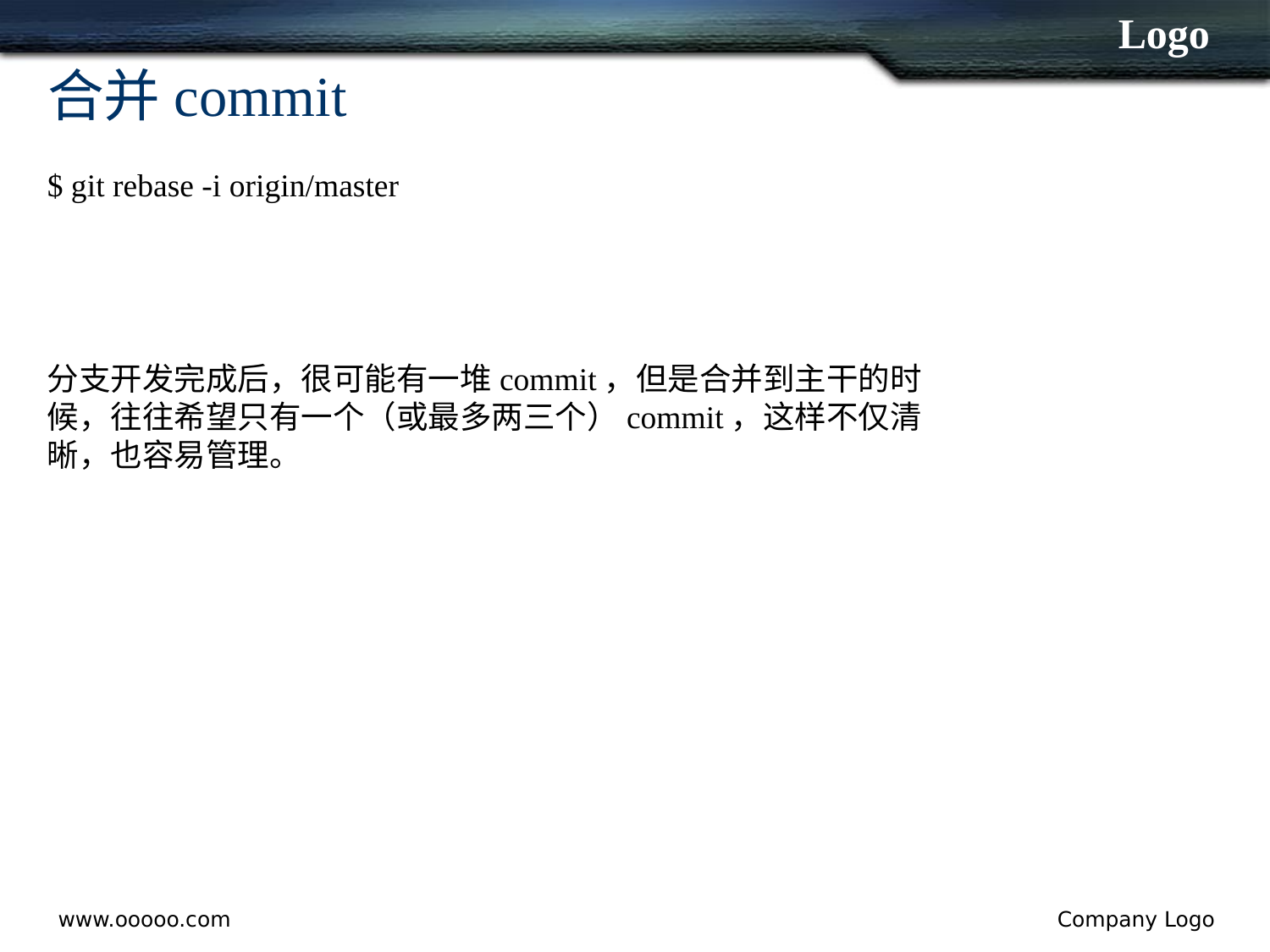

# 合并commit
$ git rebase -i origin/master
分支开发完成后，很可能有一堆commit，但是合并到主干的时候，往往希望只有一个（或最多两三个）commit，这样不仅清晰，也容易管理。
www.ooooo.com
Company Logo